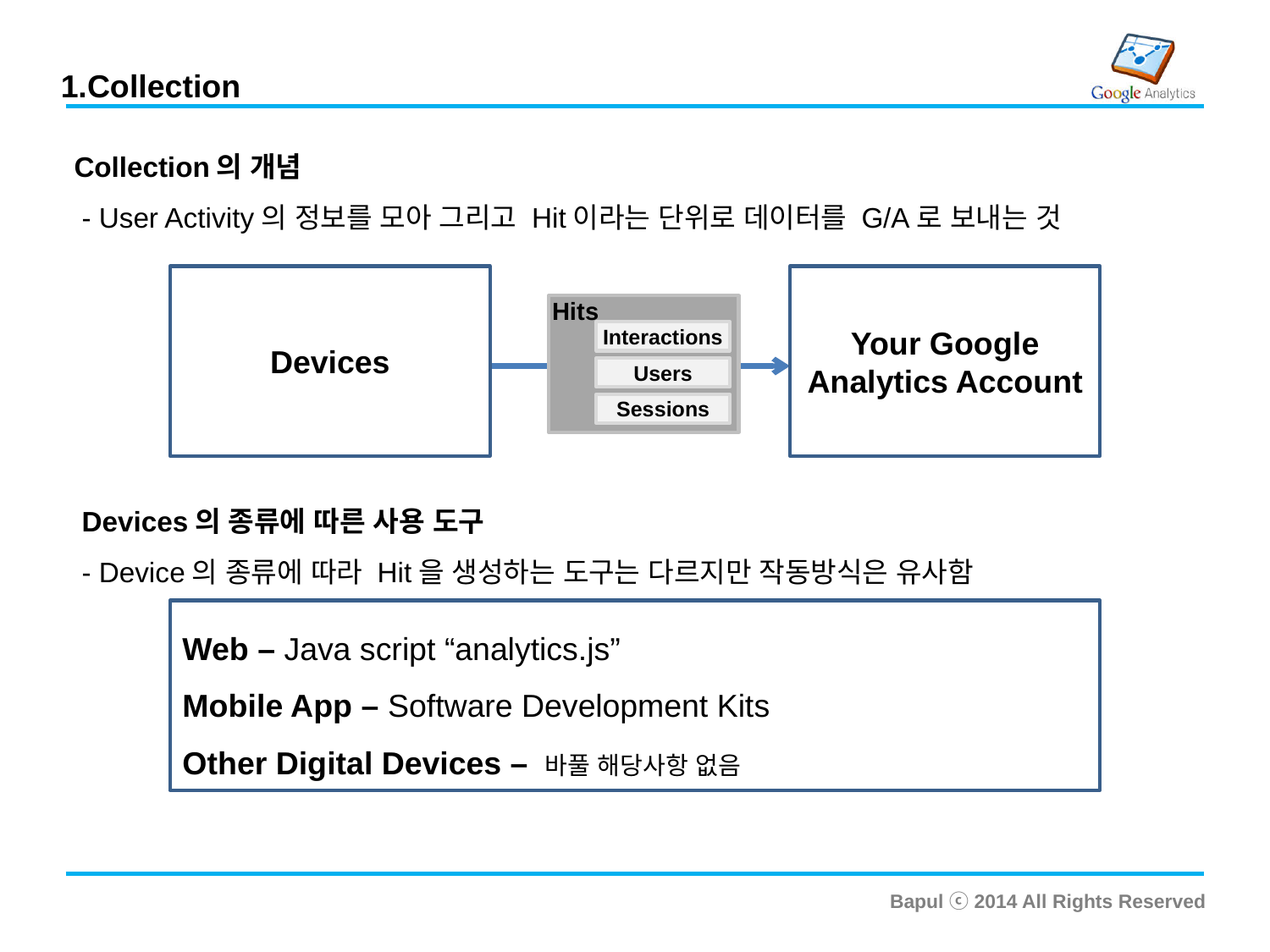

1.Collection

Collection의 개념
 - User Activity의 정보를 모아 그리고 Hit이라는 단위로 데이터를 G/A로 보내는 것
Devices
Your Google Analytics Account
Hits
Hits
Interactions
Users
Sessions
 Devices의 종류에 따른 사용 도구
 - Device의 종류에 따라 Hit을 생성하는 도구는 다르지만 작동방식은 유사함
Web – Java script “analytics.js”
Mobile App – Software Development Kits
Other Digital Devices – 바풀 해당사항 없음